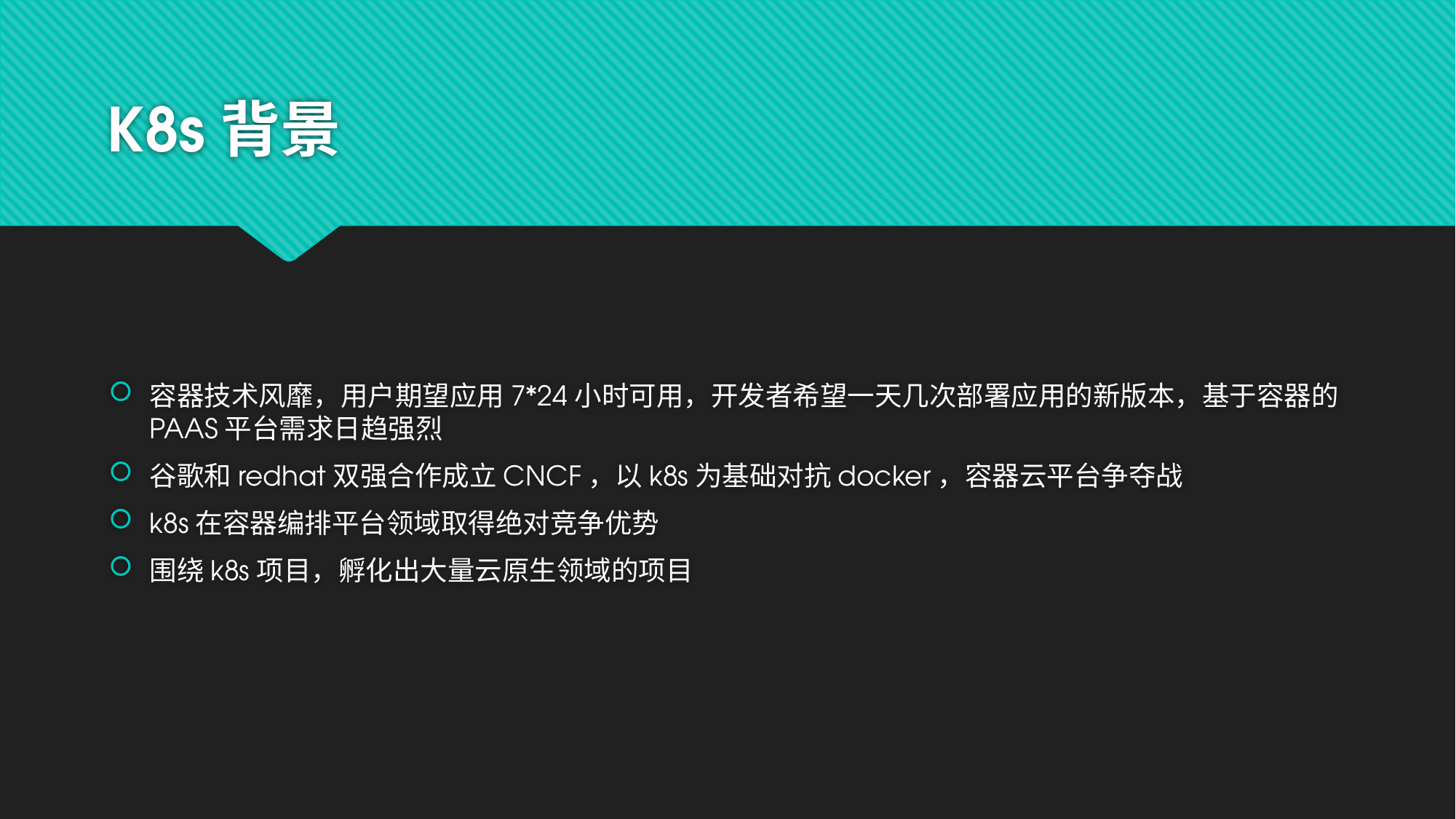

# K8s背景
容器技术风靡，用户期望应用7*24小时可用，开发者希望一天几次部署应用的新版本，基于容器的PAAS平台需求日趋强烈
谷歌和redhat双强合作成立CNCF，以k8s为基础对抗docker，容器云平台争夺战
k8s在容器编排平台领域取得绝对竞争优势
围绕k8s项目，孵化出大量云原生领域的项目